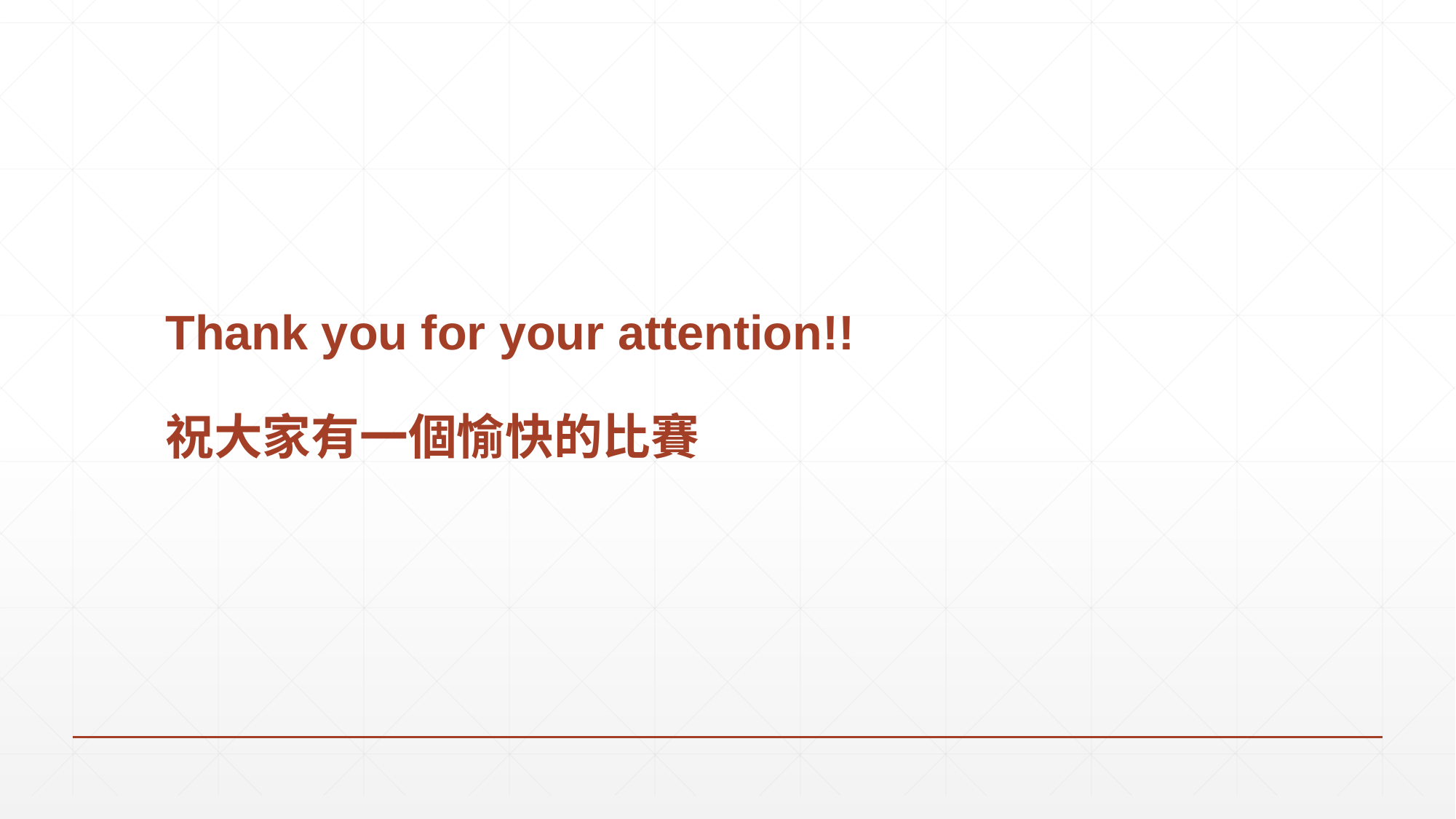

# Thank you for your attention!! 祝大家有一個愉快的比賽